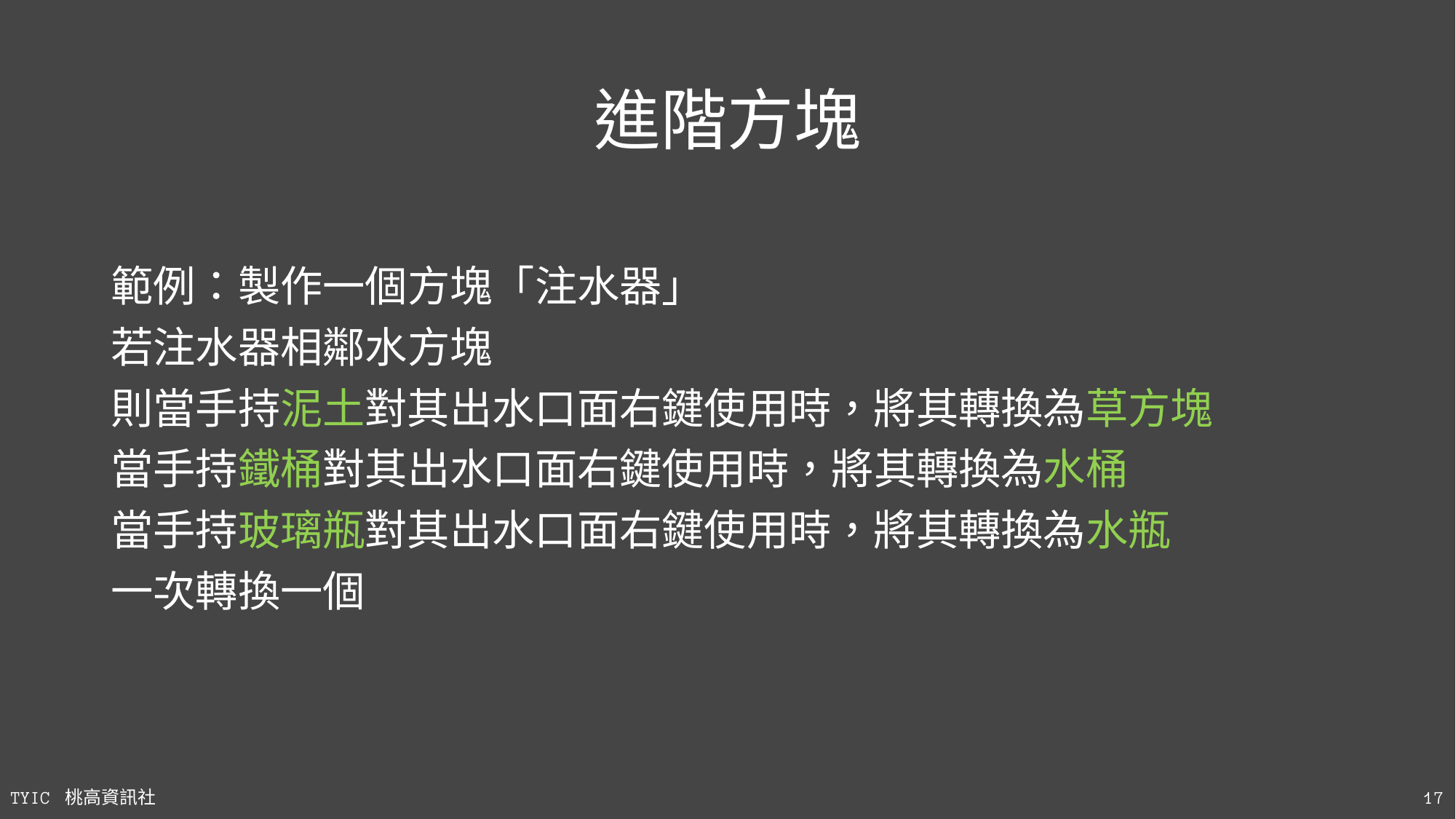

# 進階方塊
範例：製作一個方塊「注水器」
若注水器相鄰水方塊
則當手持泥土對其出水口面右鍵使用時，將其轉換為草方塊
當手持鐵桶對其出水口面右鍵使用時，將其轉換為水桶
當手持玻璃瓶對其出水口面右鍵使用時，將其轉換為水瓶
一次轉換一個